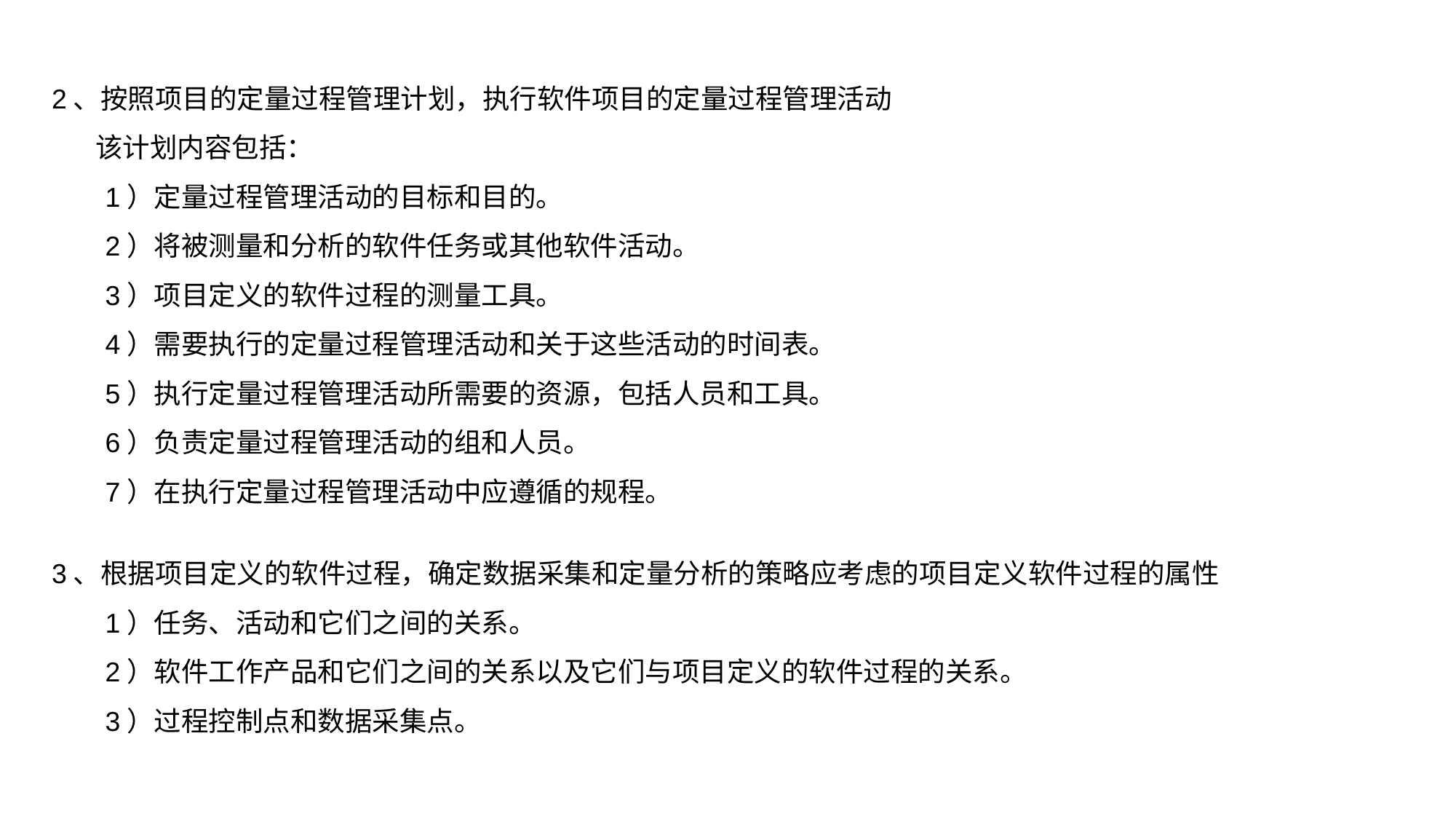

2、按照项目的定量过程管理计划，执行软件项目的定量过程管理活动
      该计划内容包括：
       1）定量过程管理活动的目标和目的。
       2）将被测量和分析的软件任务或其他软件活动。
       3）项目定义的软件过程的测量工具。
       4）需要执行的定量过程管理活动和关于这些活动的时间表。
       5）执行定量过程管理活动所需要的资源，包括人员和工具。
       6）负责定量过程管理活动的组和人员。
       7）在执行定量过程管理活动中应遵循的规程。
3、根据项目定义的软件过程，确定数据采集和定量分析的策略应考虑的项目定义软件过程的属性
       1）任务、活动和它们之间的关系。
       2）软件工作产品和它们之间的关系以及它们与项目定义的软件过程的关系。
       3）过程控制点和数据采集点。